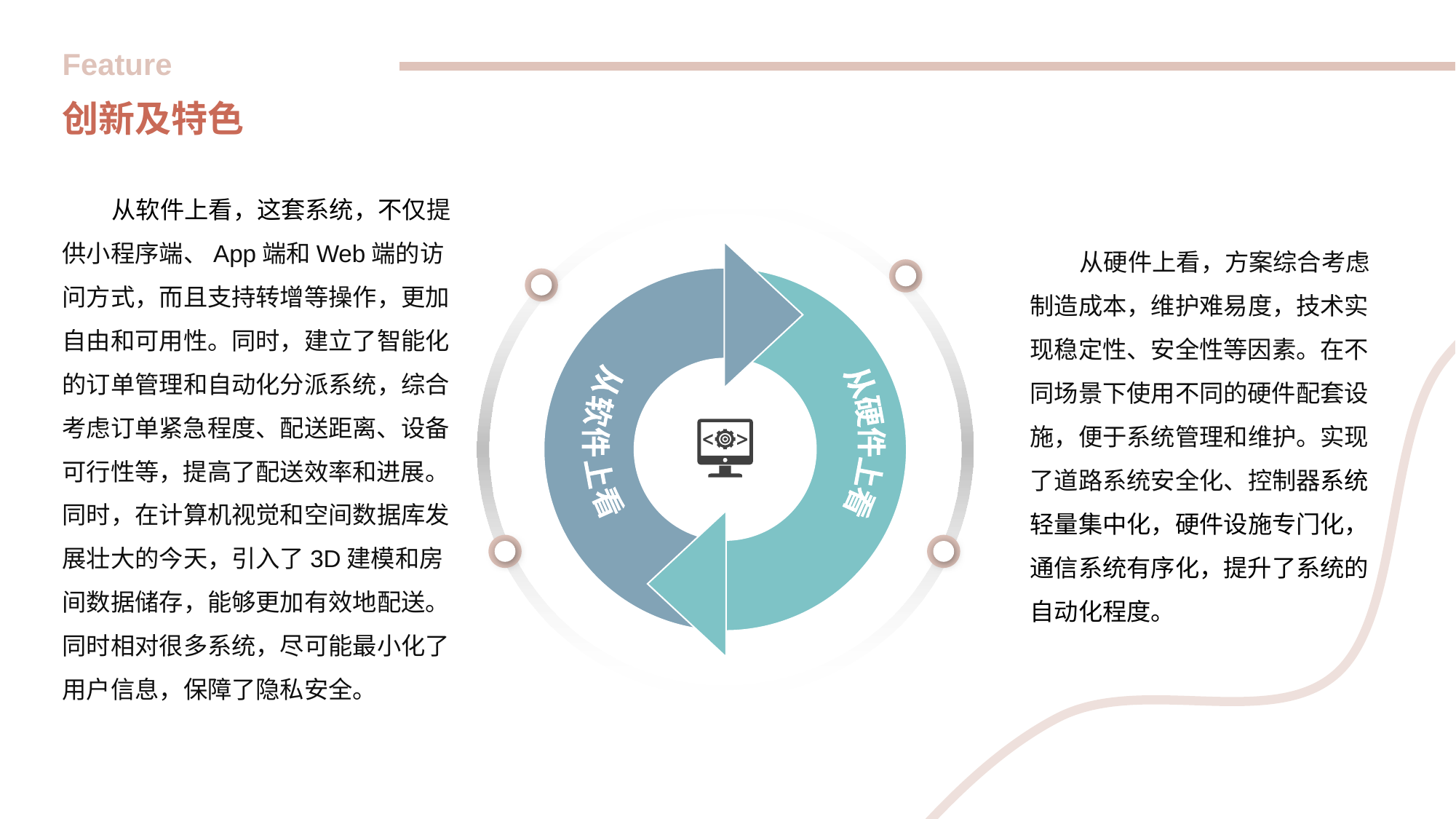

Feature
创新及特色
        从软件上看，这套系统，不仅提供小程序端、App端和Web端的访问方式，而且支持转增等操作，更加自由和可用性。同时，建立了智能化的订单管理和自动化分派系统，综合考虑订单紧急程度、配送距离、设备可行性等，提高了配送效率和进展。同时，在计算机视觉和空间数据库发展壮大的今天，引入了3D建模和房间数据储存，能够更加有效地配送。同时相对很多系统，尽可能最小化了用户信息，保障了隐私安全。

        从硬件上看，方案综合考虑制造成本，维护难易度，技术实现稳定性、安全性等因素。在不同场景下使用不同的硬件配套设施，便于系统管理和维护。实现了道路系统安全化、控制器系统轻量集中化，硬件设施专门化，通信系统有序化，提升了系统的自动化程度。

从软件上看
从硬件上看